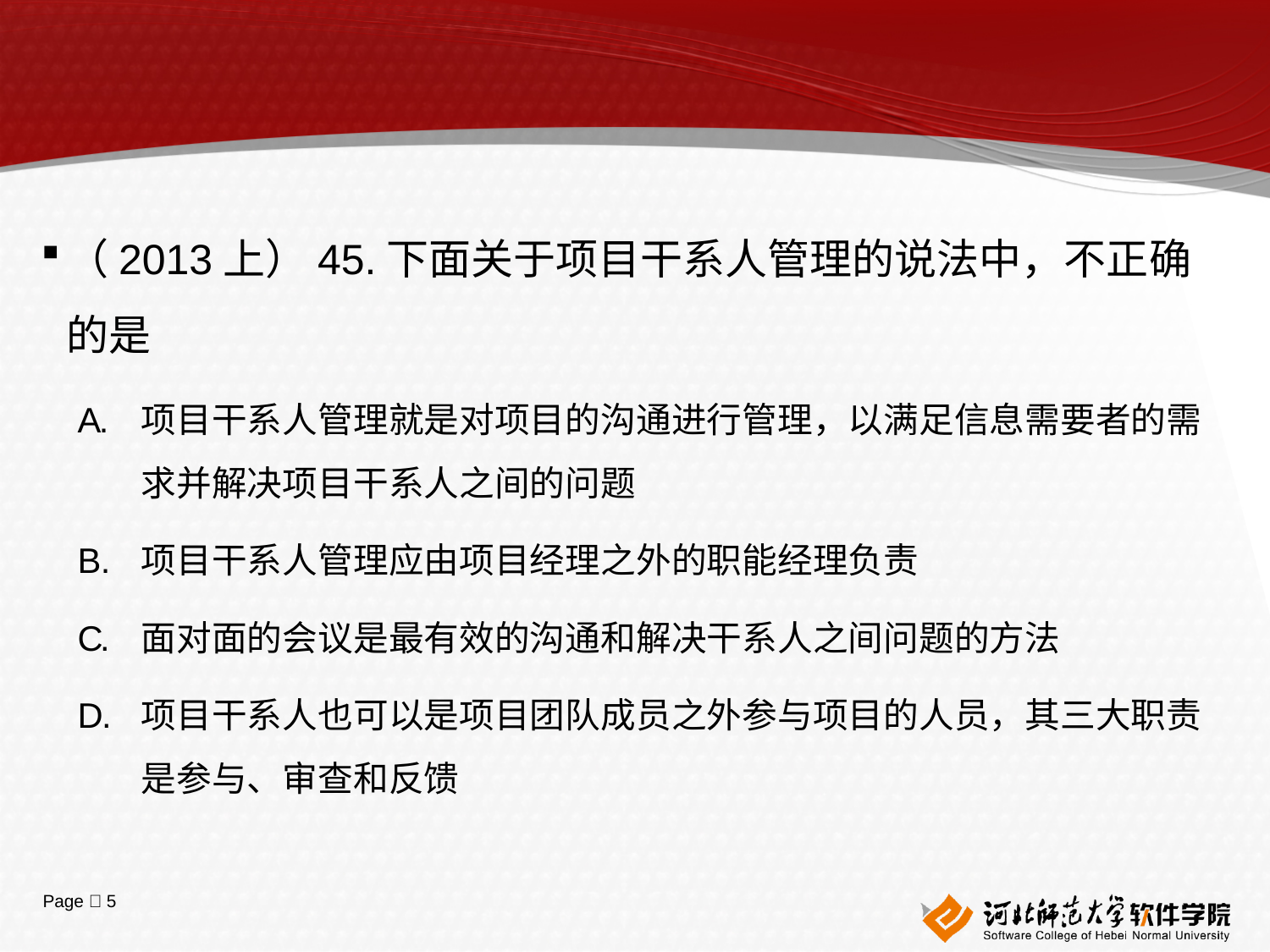

#
（2013上）45.下面关于项目干系人管理的说法中，不正确的是
项目干系人管理就是对项目的沟通进行管理，以满足信息需要者的需求并解决项目干系人之间的问题
项目干系人管理应由项目经理之外的职能经理负责
面对面的会议是最有效的沟通和解决干系人之间问题的方法
项目干系人也可以是项目团队成员之外参与项目的人员，其三大职责是参与、审查和反馈